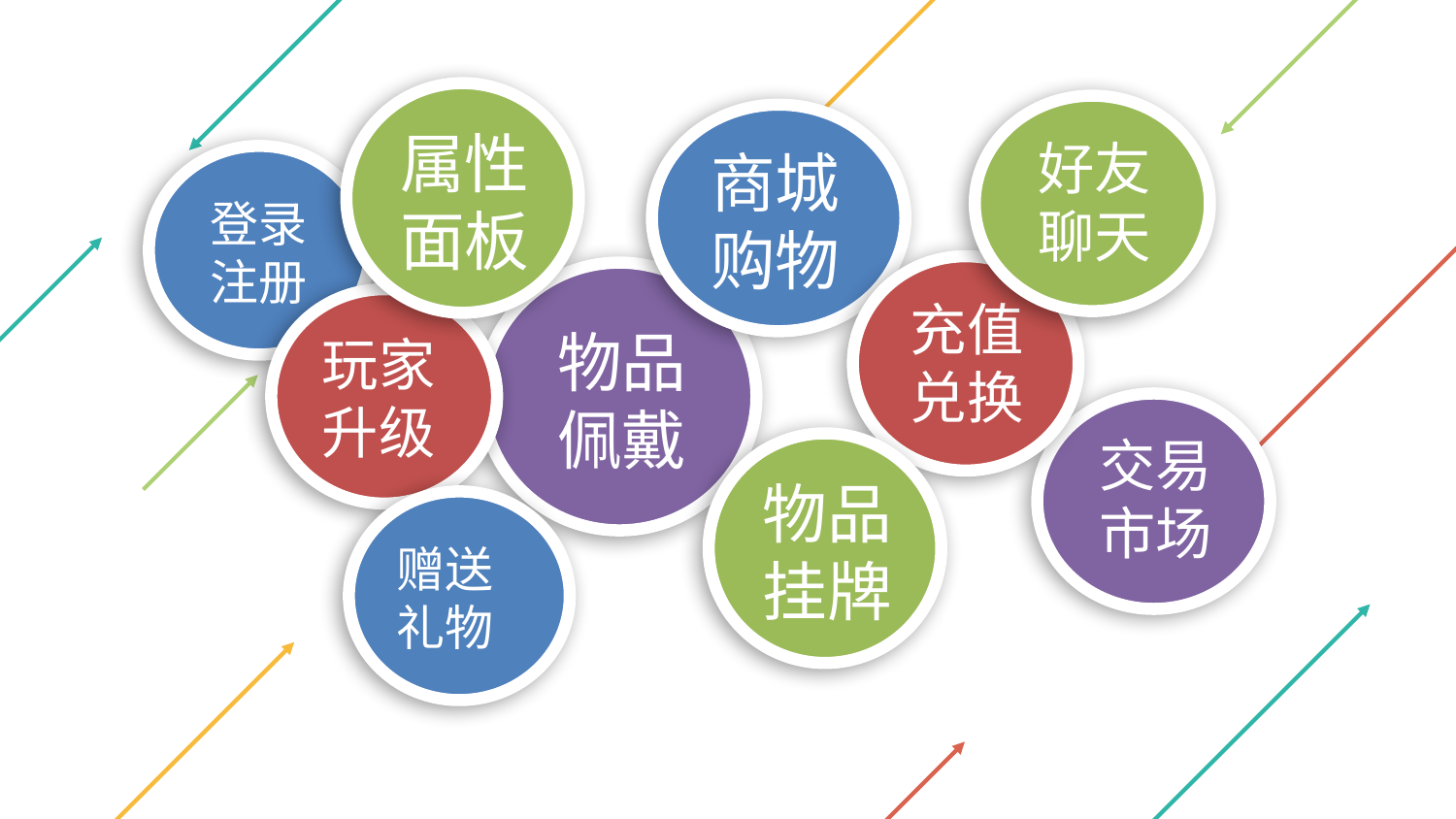

属性
面板

好友
聊天

商城
购物

登录
注册

充值
兑换

物品
佩戴

玩家
升级

交易
市场

物品
挂牌

赠送
礼物